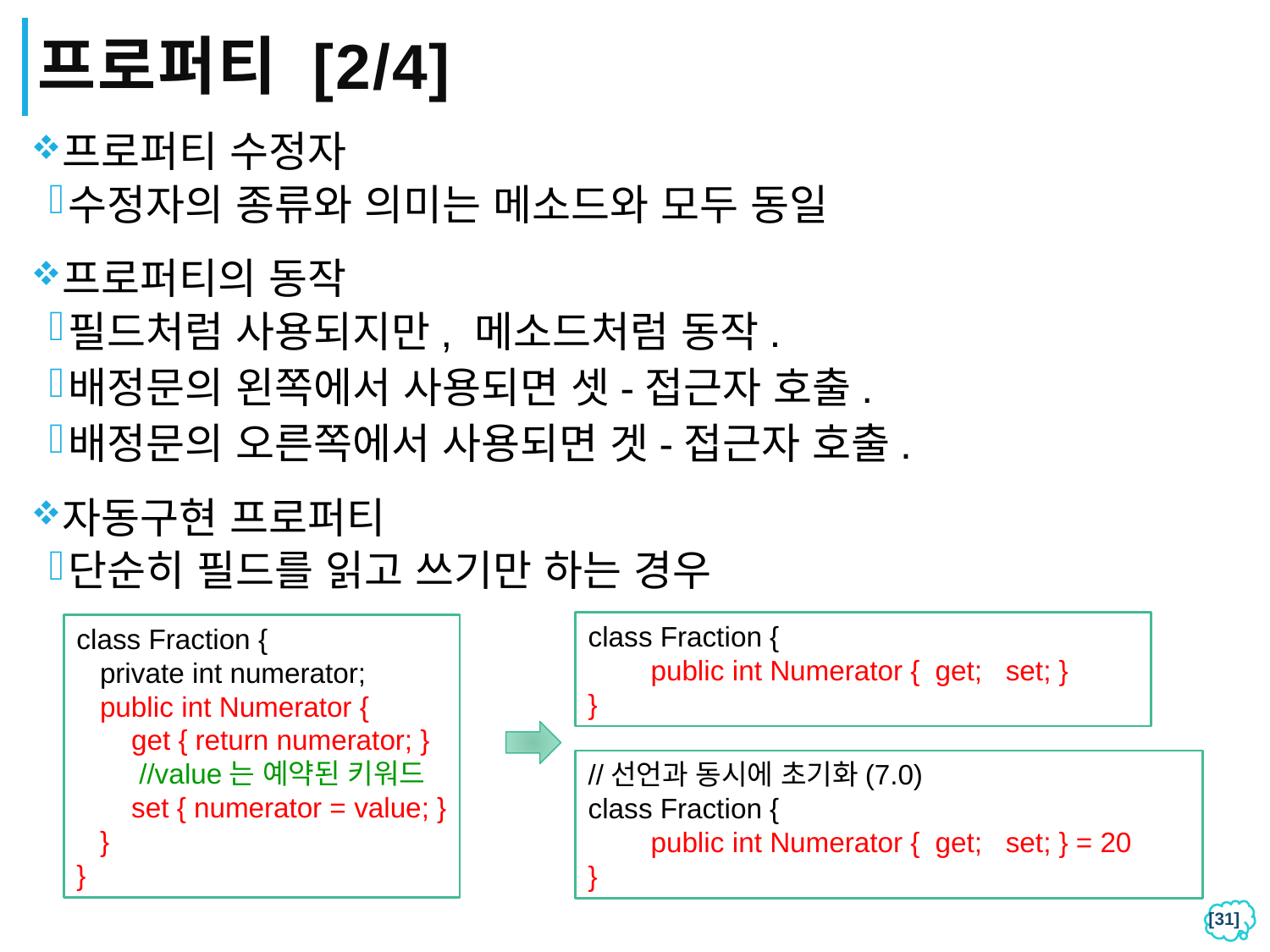

# 프로퍼티 [2/4]
프로퍼티 수정자
수정자의 종류와 의미는 메소드와 모두 동일
프로퍼티의 동작
필드처럼 사용되지만, 메소드처럼 동작.
배정문의 왼쪽에서 사용되면 셋-접근자 호출.
배정문의 오른쪽에서 사용되면 겟-접근자 호출.
자동구현 프로퍼티
단순히 필드를 읽고 쓰기만 하는 경우
class Fraction {
        public int Numerator {  get;   set; }
}
class Fraction {
   private int numerator;
   public int Numerator {
       get { return numerator; }
        //value는 예약된 키워드
       set { numerator = value; }
   }
}

//선언과 동시에 초기화(7.0)
class Fraction {
        public int Numerator {  get;   set; } = 20
}
[31]